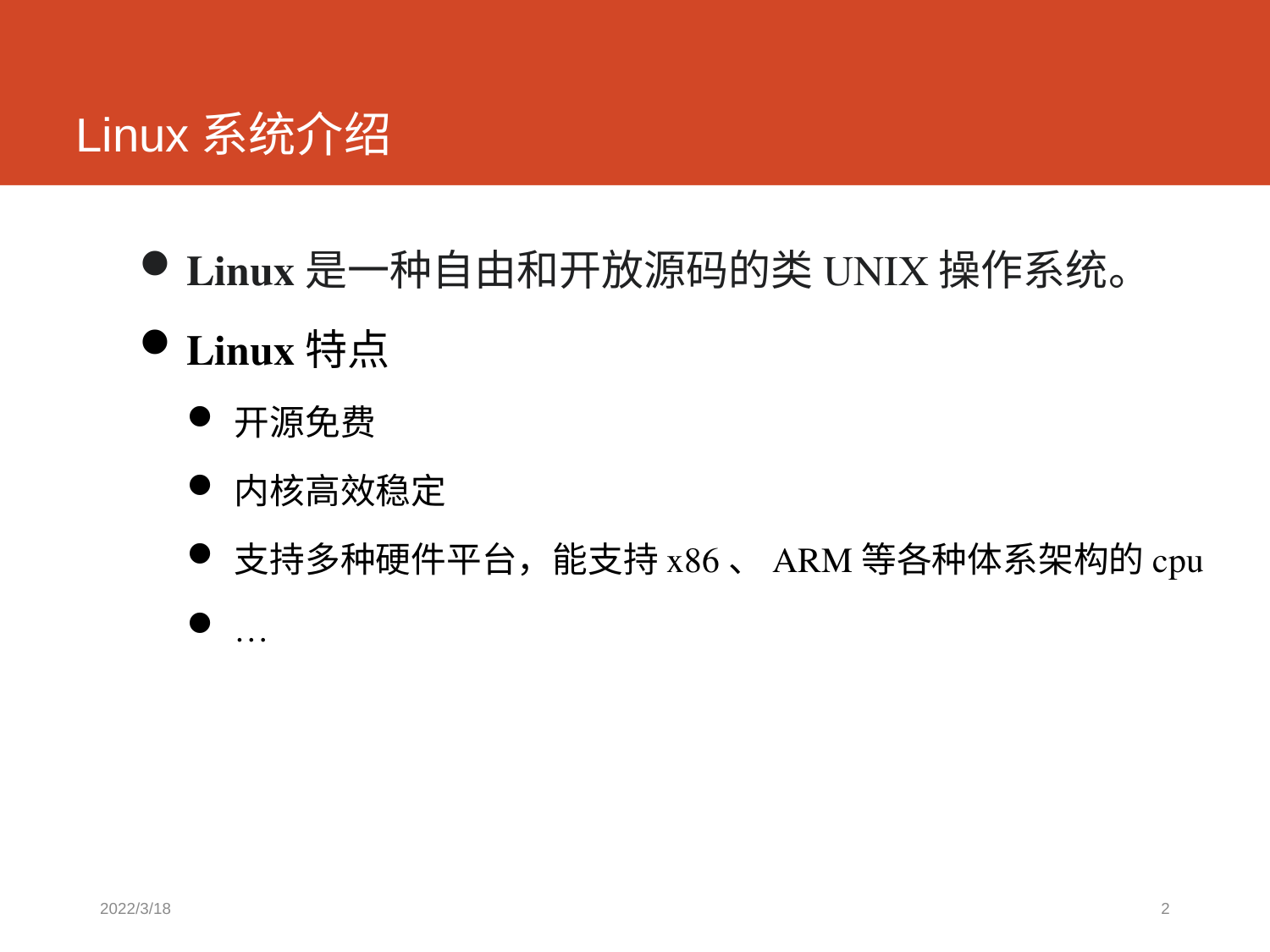

# Linux系统介绍

Linux是一种自由和开放源码的类UNIX操作系统。
Linux特点
开源免费
内核高效稳定
支持多种硬件平台，能支持x86、ARM等各种体系架构的cpu
…
2022/3/18

2